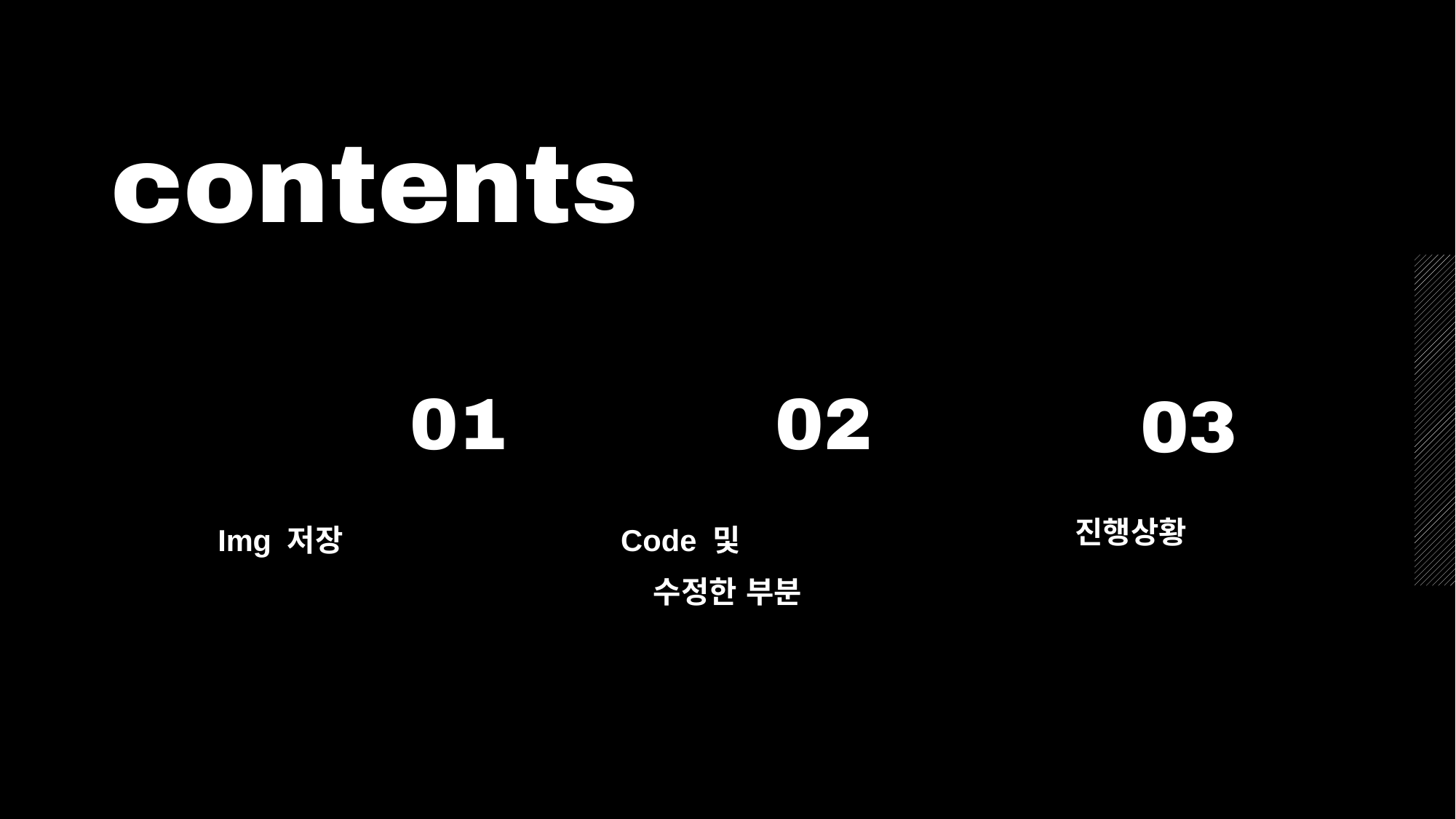

# contents
01
02
03

Img 저장

Code 및
수정한 부분

                 진행상황